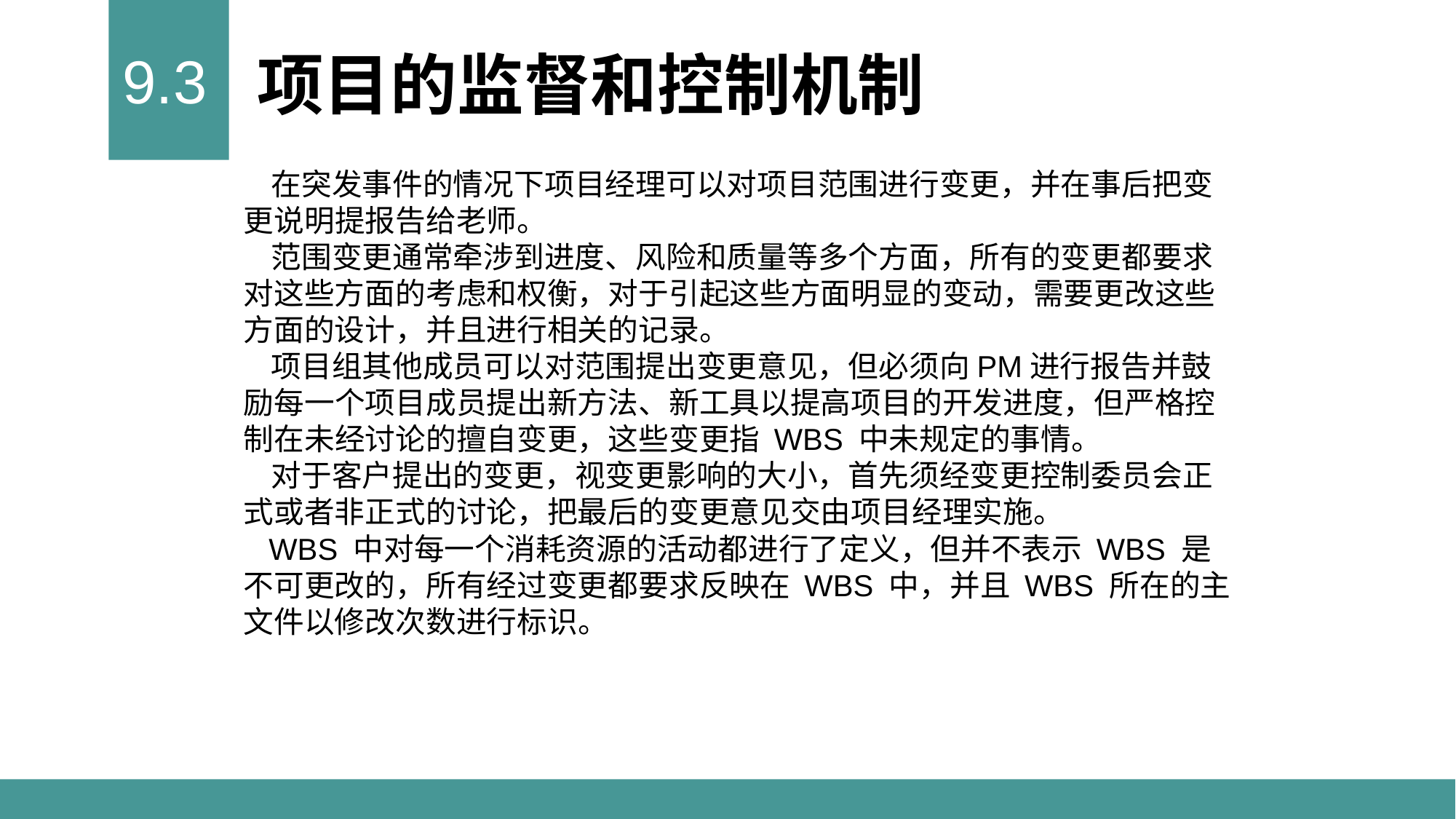

9.3
项目的监督和控制机制
   在突发事件的情况下项目经理可以对项目范围进行变更，并在事后把变更说明提报告给老师。
   范围变更通常牵涉到进度、风险和质量等多个方面，所有的变更都要求对这些方面的考虑和权衡，对于引起这些方面明显的变动，需要更改这些方面的设计，并且进行相关的记录。
   项目组其他成员可以对范围提出变更意见，但必须向PM进行报告并鼓励每一个项目成员提出新方法、新工具以提高项目的开发进度，但严格控制在未经讨论的擅自变更，这些变更指 WBS 中未规定的事情。
   对于客户提出的变更，视变更影响的大小，首先须经变更控制委员会正式或者非正式的讨论，把最后的变更意见交由项目经理实施。
   WBS 中对每一个消耗资源的活动都进行了定义，但并不表示 WBS 是不可更改的，所有经过变更都要求反映在 WBS 中，并且 WBS 所在的主文件以修改次数进行标识。